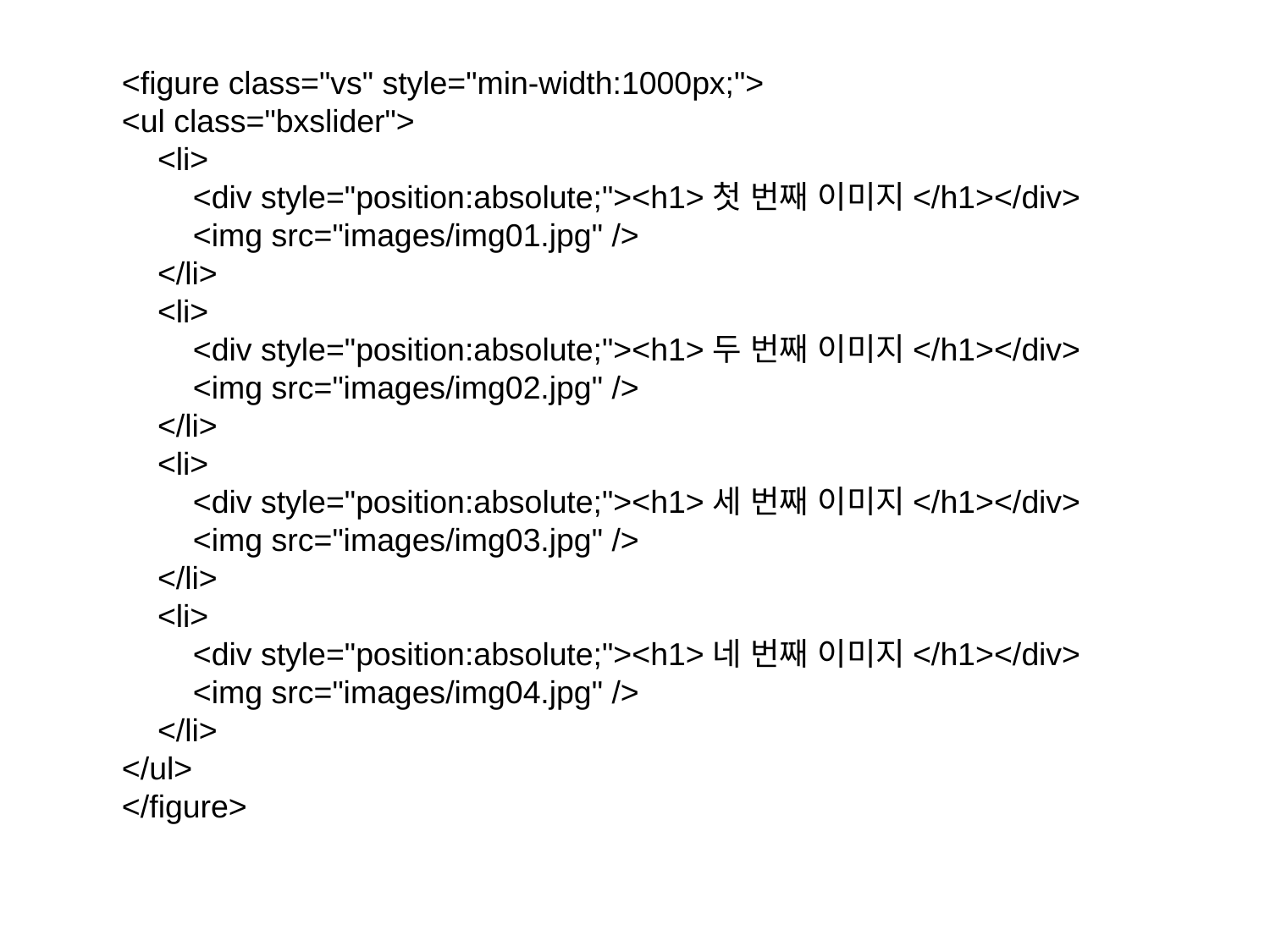

<figure class="vs" style="min-width:1000px;">
<ul class="bxslider">
    <li>
        <div style="position:absolute;"><h1>첫 번째 이미지</h1></div>
        <img src="images/img01.jpg" />
    </li>
    <li>
        <div style="position:absolute;"><h1>두 번째 이미지</h1></div>
        <img src="images/img02.jpg" />
    </li>
    <li>
        <div style="position:absolute;"><h1>세 번째 이미지</h1></div>
        <img src="images/img03.jpg" />
    </li>
    <li>
        <div style="position:absolute;"><h1>네 번째 이미지</h1></div>
        <img src="images/img04.jpg" />
    </li>
</ul>
</figure>